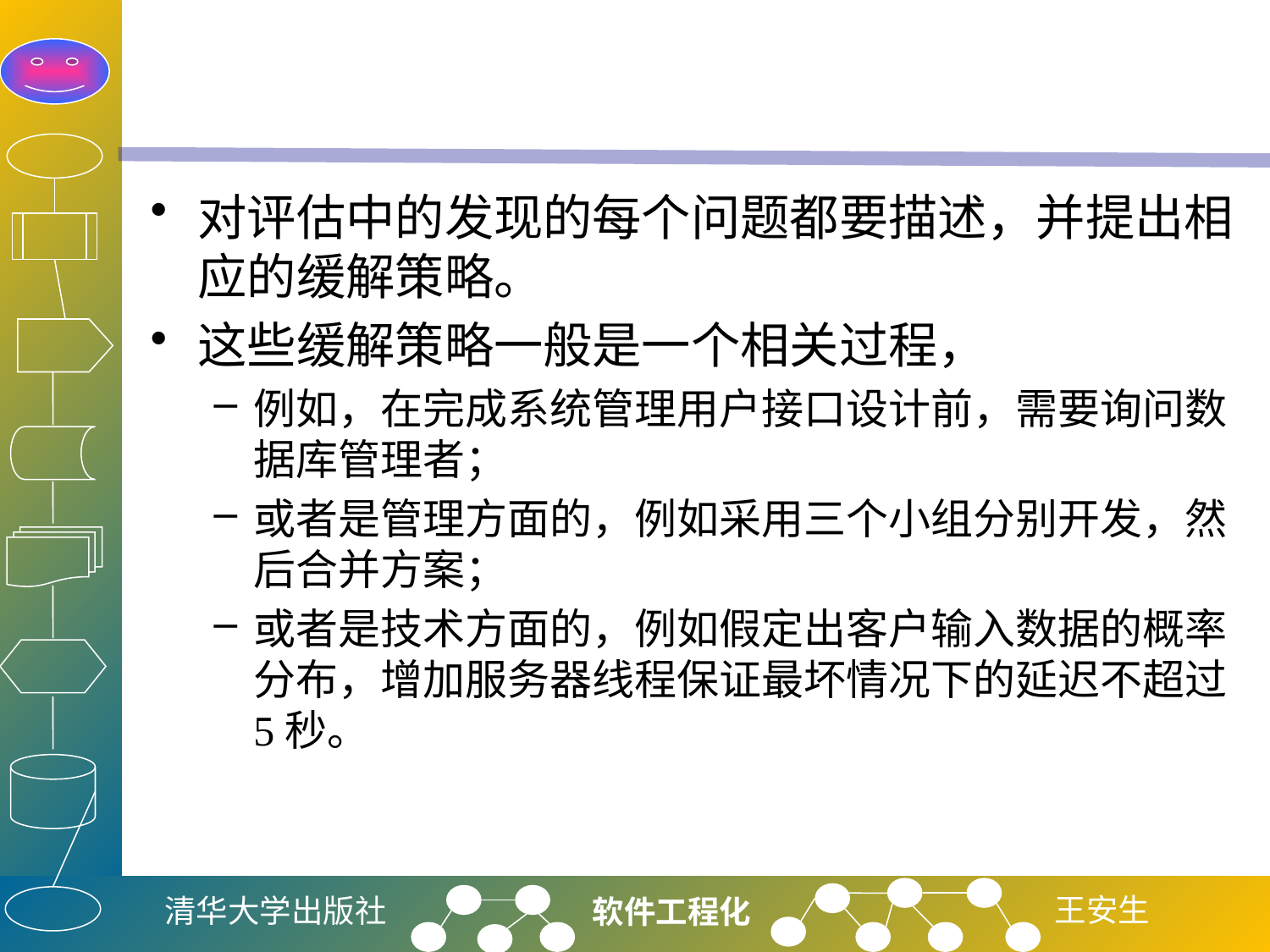

#
对评估中的发现的每个问题都要描述，并提出相应的缓解策略。
这些缓解策略一般是一个相关过程，
例如，在完成系统管理用户接口设计前，需要询问数据库管理者；
或者是管理方面的，例如采用三个小组分别开发，然后合并方案；
或者是技术方面的，例如假定出客户输入数据的概率分布，增加服务器线程保证最坏情况下的延迟不超过5秒。